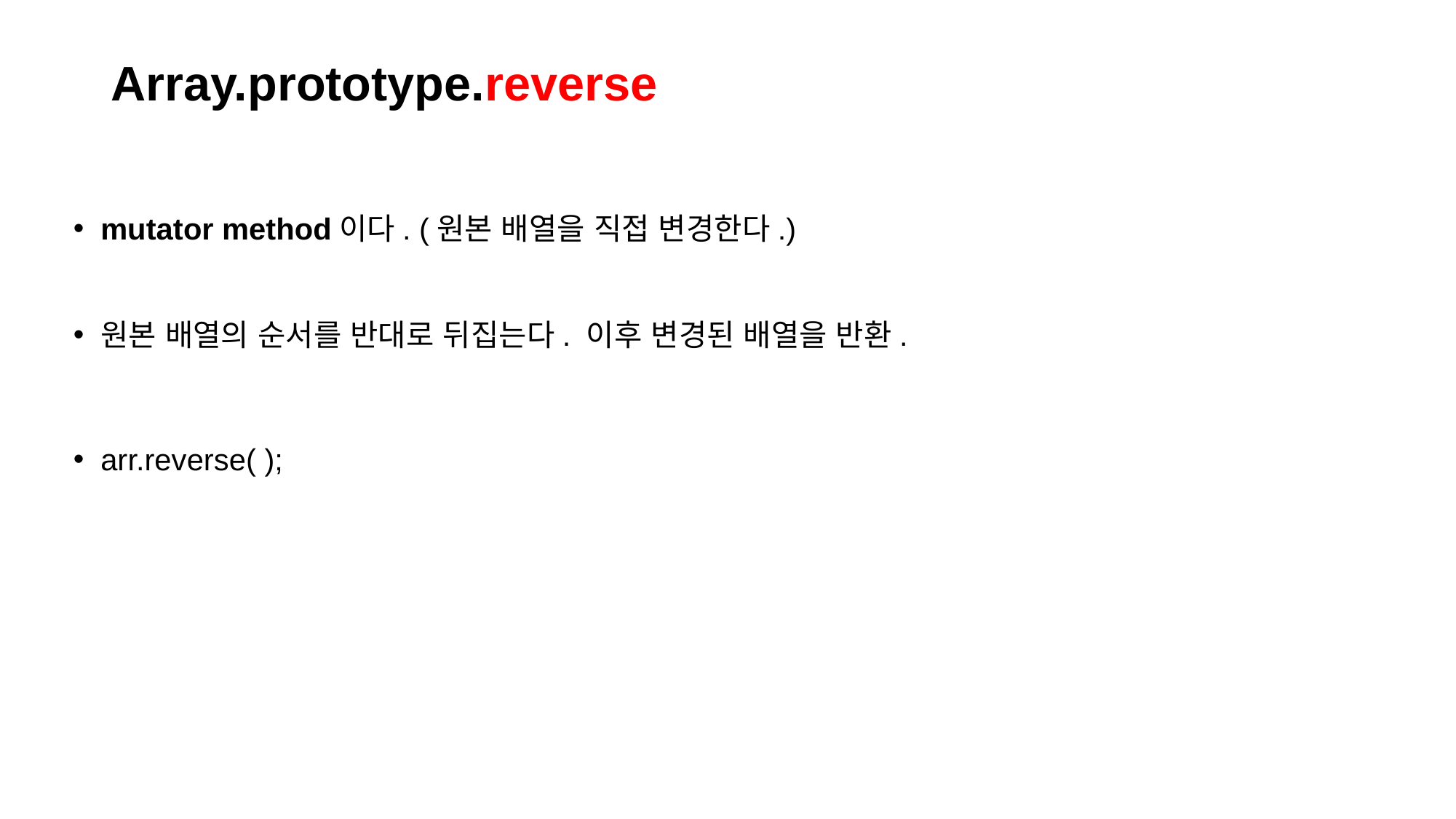

# Array.prototype.reverse
mutator method이다. (원본 배열을 직접 변경한다.)
원본 배열의 순서를 반대로 뒤집는다. 이후 변경된 배열을 반환.
arr.reverse( );